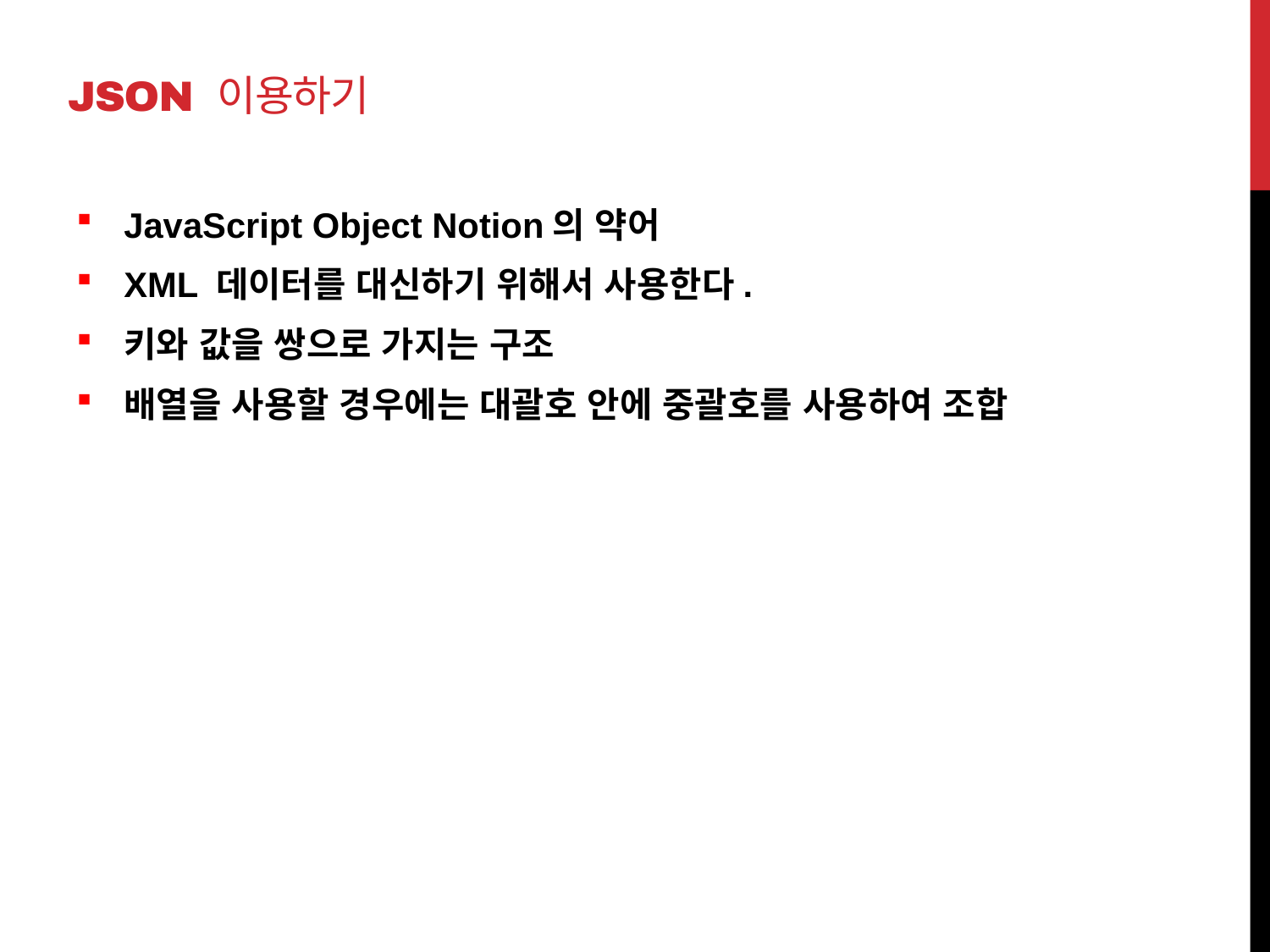

# JSON 이용하기
JavaScript Object Notion의 약어
XML 데이터를 대신하기 위해서 사용한다.
키와 값을 쌍으로 가지는 구조
배열을 사용할 경우에는 대괄호 안에 중괄호를 사용하여 조합